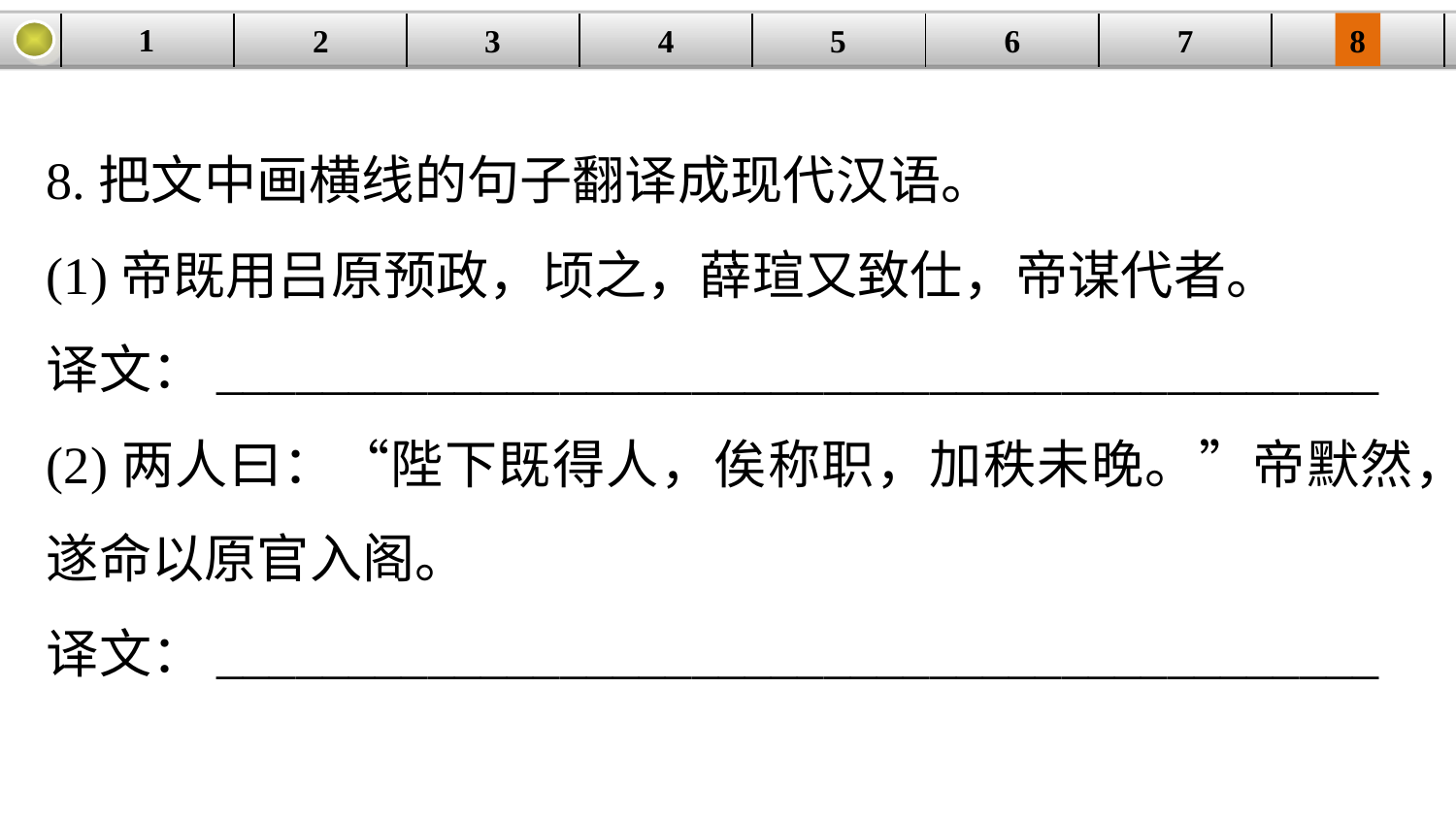

1
3
4
5
6
8
2
|  |  |  |  |  |  |  |  |
| --- | --- | --- | --- | --- | --- | --- | --- |
7

8.把文中画横线的句子翻译成现代汉语。
(1)帝既用吕原预政，顷之，薛瑄又致仕，帝谋代者。
译文：____________________________________________
(2)两人曰：“陛下既得人，俟称职，加秩未晚。”帝默然，遂命以原官入阁。
译文：____________________________________________